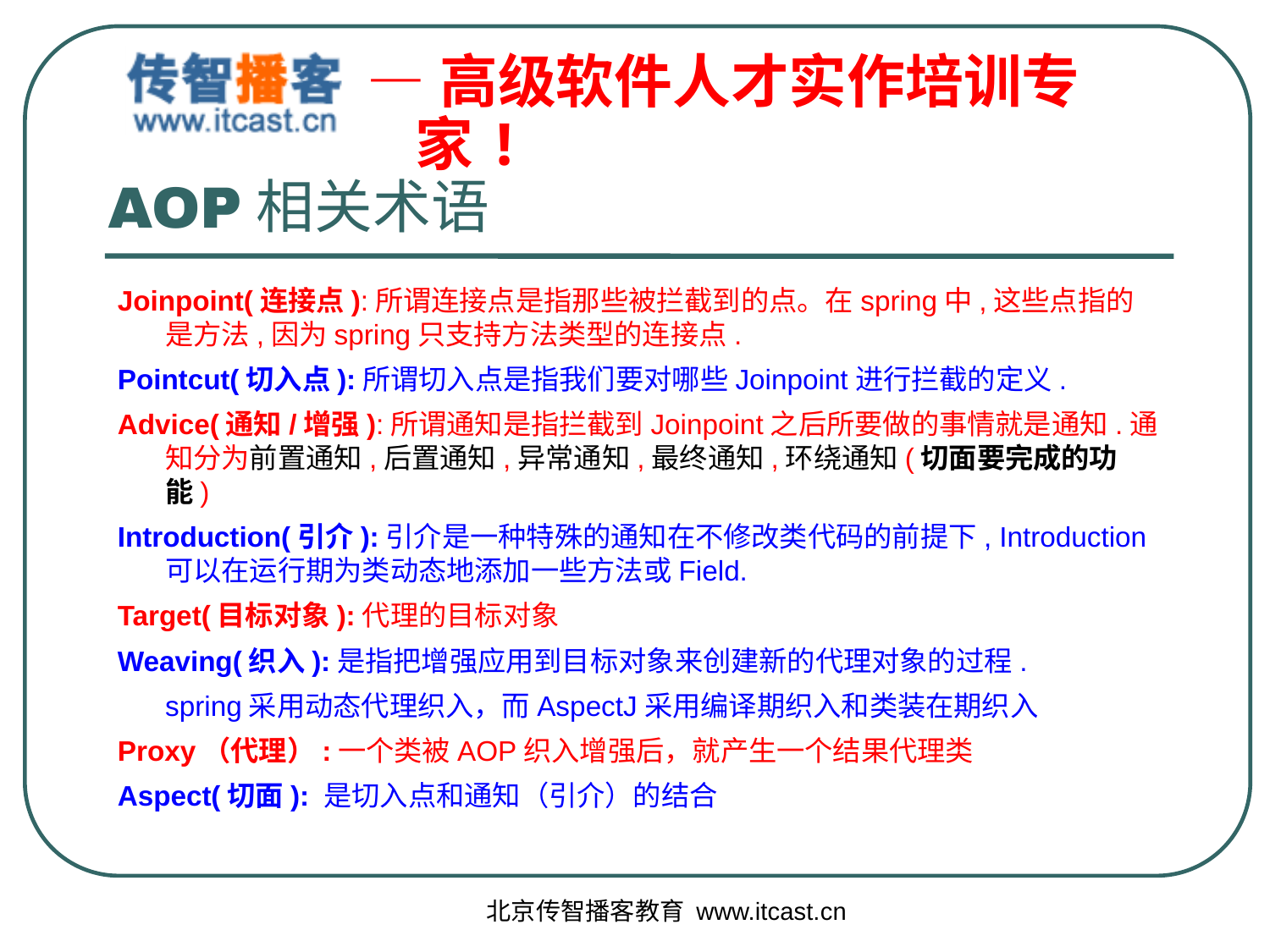

# AOP相关术语
Joinpoint(连接点):所谓连接点是指那些被拦截到的点。在spring中,这些点指的是方法,因为spring只支持方法类型的连接点.
Pointcut(切入点):所谓切入点是指我们要对哪些Joinpoint进行拦截的定义.
Advice(通知/增强):所谓通知是指拦截到Joinpoint之后所要做的事情就是通知.通知分为前置通知,后置通知,异常通知,最终通知,环绕通知(切面要完成的功能)
Introduction(引介):引介是一种特殊的通知在不修改类代码的前提下, Introduction可以在运行期为类动态地添加一些方法或Field.
Target(目标对象):代理的目标对象
Weaving(织入):是指把增强应用到目标对象来创建新的代理对象的过程.
	spring采用动态代理织入，而AspectJ采用编译期织入和类装在期织入
Proxy（代理）:一个类被AOP织入增强后，就产生一个结果代理类
Aspect(切面): 是切入点和通知（引介）的结合

北京传智播客教育 www.itcast.cn